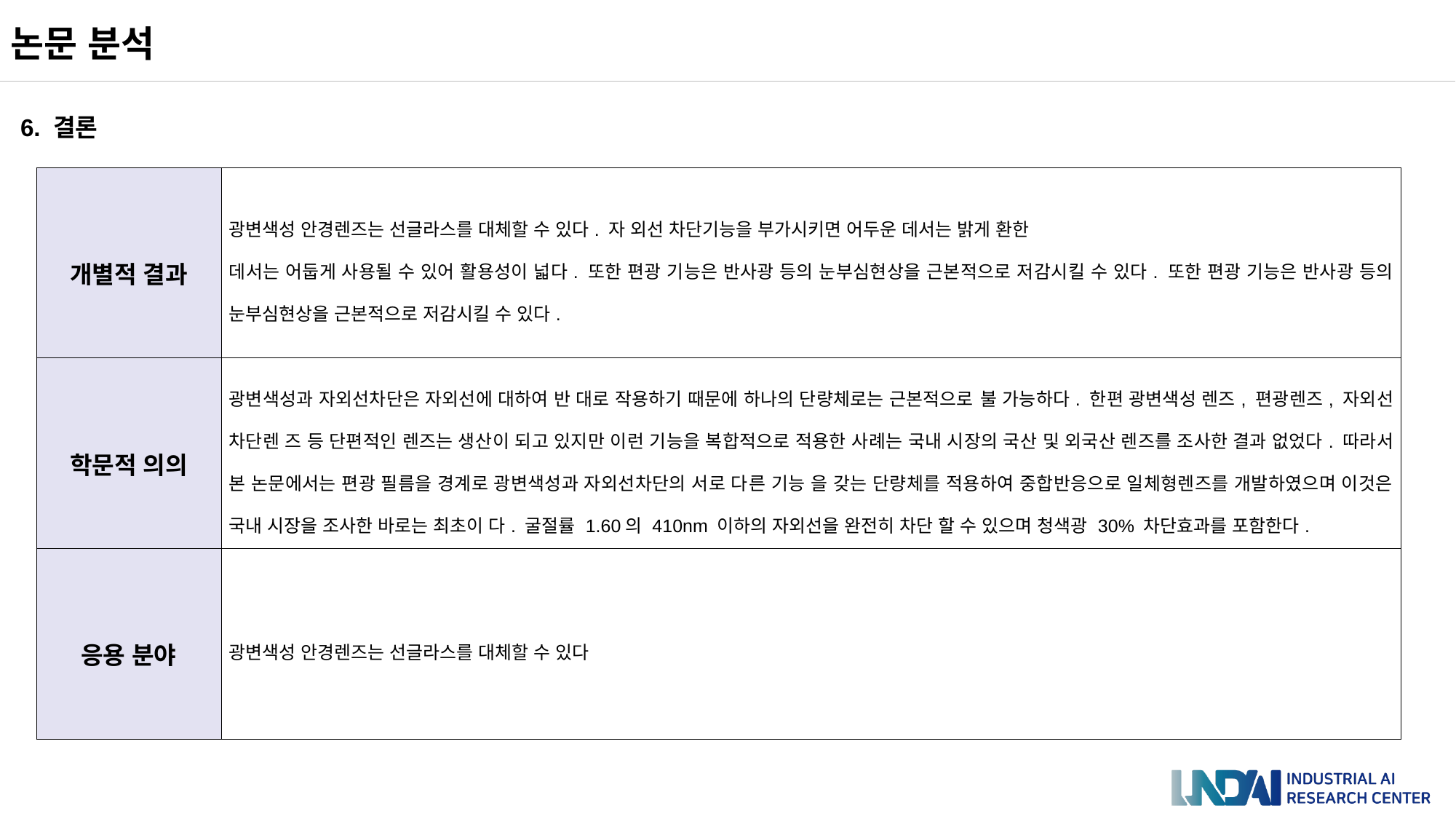

논문 분석
6. 결론

| 개별적 결과 | 광변색성 안경렌즈는 선글라스를 대체할 수 있다. 자 외선 차단기능을 부가시키면 어두운 데서는 밝게 환한 데서는 어둡게 사용될 수 있어 활용성이 넓다. 또한 편광 기능은 반사광 등의 눈부심현상을 근본적으로 저감시킬 수 있다. 또한 편광 기능은 반사광 등의 눈부심현상을 근본적으로 저감시킬 수 있다. |
| --- | --- |
| 학문적 의의 | 광변색성과 자외선차단은 자외선에 대하여 반 대로 작용하기 때문에 하나의 단량체로는 근본적으로 불 가능하다. 한편 광변색성 렌즈, 편광렌즈, 자외선 차단렌 즈 등 단편적인 렌즈는 생산이 되고 있지만 이런 기능을 복합적으로 적용한 사례는 국내 시장의 국산 및 외국산 렌즈를 조사한 결과 없었다. 따라서 본 논문에서는 편광 필름을 경계로 광변색성과 자외선차단의 서로 다른 기능 을 갖는 단량체를 적용하여 중합반응으로 일체형렌즈를 개발하였으며 이것은 국내 시장을 조사한 바로는 최초이 다. 굴절률 1.60의 410nm 이하의 자외선을 완전히 차단 할 수 있으며 청색광 30% 차단효과를 포함한다. |
| 응용 분야 | 광변색성 안경렌즈는 선글라스를 대체할 수 있다 |